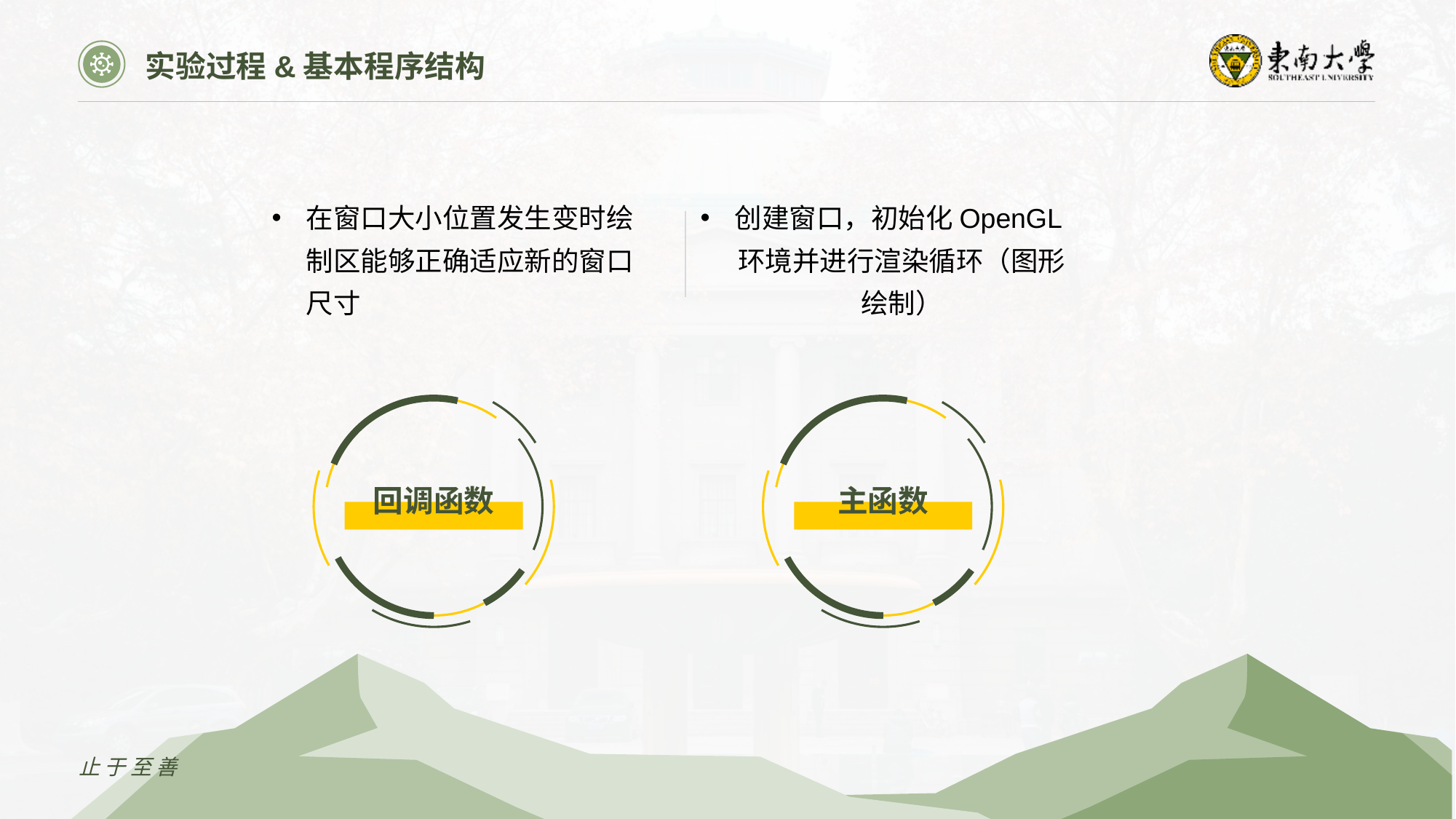

实验过程&基本程序结构
在窗口大小位置发生变时绘制区能够正确适应新的窗口尺寸
创建窗口，初始化OpenGL环境并进行渲染循环（图形绘制）

回调函数

主函数

止于至善
7